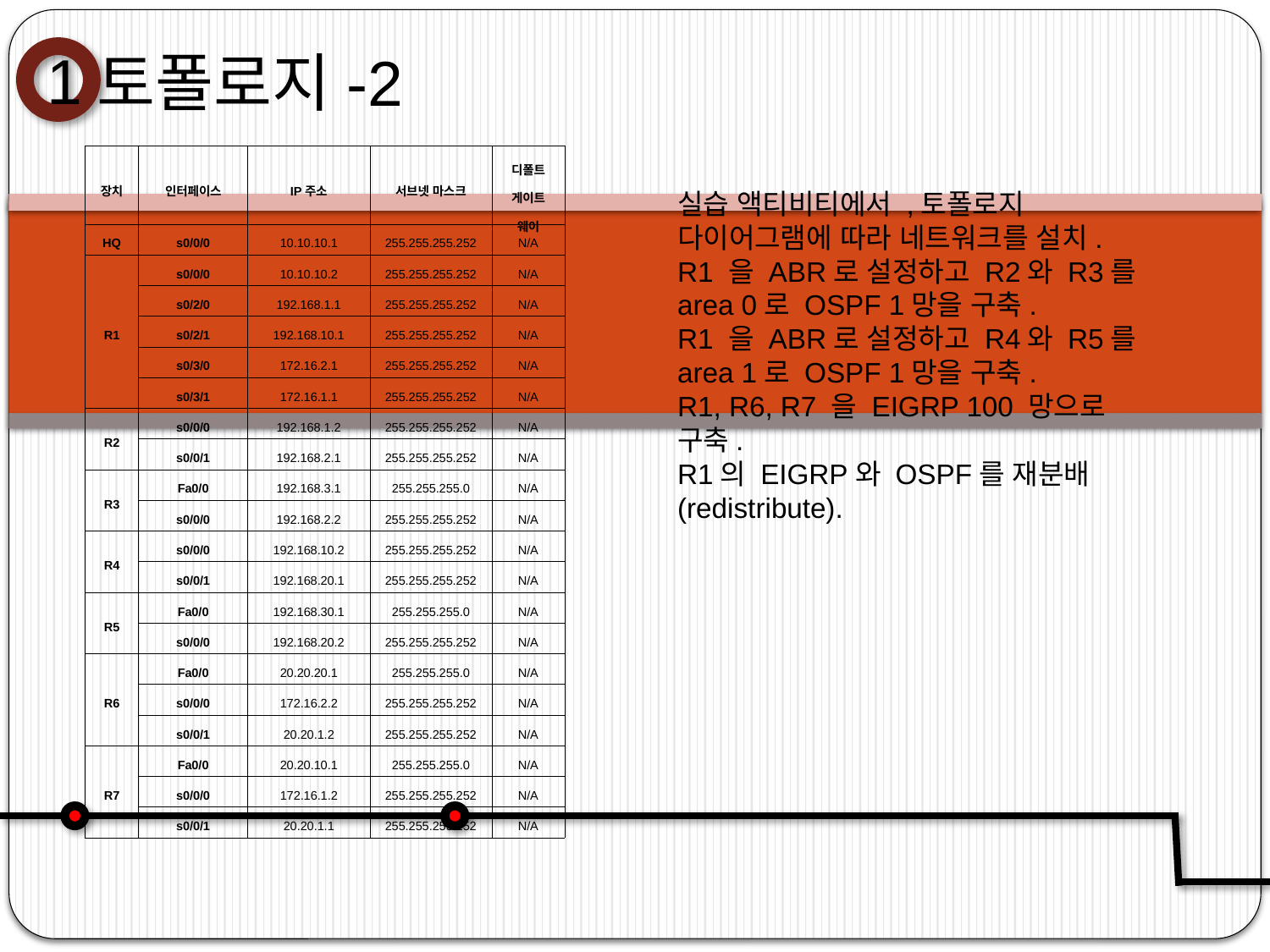

토폴로지-2
1
| 장치 | 인터페이스 | IP주소 | 서브넷 마스크 | 디폴트 게이트 웨이 |
| --- | --- | --- | --- | --- |
| HQ | s0/0/0 | 10.10.10.1 | 255.255.255.252 | N/A |
| R1 | s0/0/0 | 10.10.10.2 | 255.255.255.252 | N/A |
|  | s0/2/0 | 192.168.1.1 | 255.255.255.252 | N/A |
|  | s0/2/1 | 192.168.10.1 | 255.255.255.252 | N/A |
|  | s0/3/0 | 172.16.2.1 | 255.255.255.252 | N/A |
|  | s0/3/1 | 172.16.1.1 | 255.255.255.252 | N/A |
| R2 | s0/0/0 | 192.168.1.2 | 255.255.255.252 | N/A |
|  | s0/0/1 | 192.168.2.1 | 255.255.255.252 | N/A |
| R3 | Fa0/0 | 192.168.3.1 | 255.255.255.0 | N/A |
|  | s0/0/0 | 192.168.2.2 | 255.255.255.252 | N/A |
| R4 | s0/0/0 | 192.168.10.2 | 255.255.255.252 | N/A |
|  | s0/0/1 | 192.168.20.1 | 255.255.255.252 | N/A |
| R5 | Fa0/0 | 192.168.30.1 | 255.255.255.0 | N/A |
|  | s0/0/0 | 192.168.20.2 | 255.255.255.252 | N/A |
| R6 | Fa0/0 | 20.20.20.1 | 255.255.255.0 | N/A |
|  | s0/0/0 | 172.16.2.2 | 255.255.255.252 | N/A |
|  | s0/0/1 | 20.20.1.2 | 255.255.255.252 | N/A |
| R7 | Fa0/0 | 20.20.10.1 | 255.255.255.0 | N/A |
|  | s0/0/0 | 172.16.1.2 | 255.255.255.252 | N/A |
|  | s0/0/1 | 20.20.1.1 | 255.255.255.252 | N/A |

실습 액티비티에서 ,토폴로지 다이어그램에 따라 네트워크를 설치.
R1 을 ABR로 설정하고 R2와 R3를 area 0로 OSPF 1망을 구축.
R1 을 ABR로 설정하고 R4와 R5를 area 1로 OSPF 1망을 구축.
R1, R6, R7 을 EIGRP 100 망으로 구축.
R1의 EIGRP와 OSPF를 재분배(redistribute).